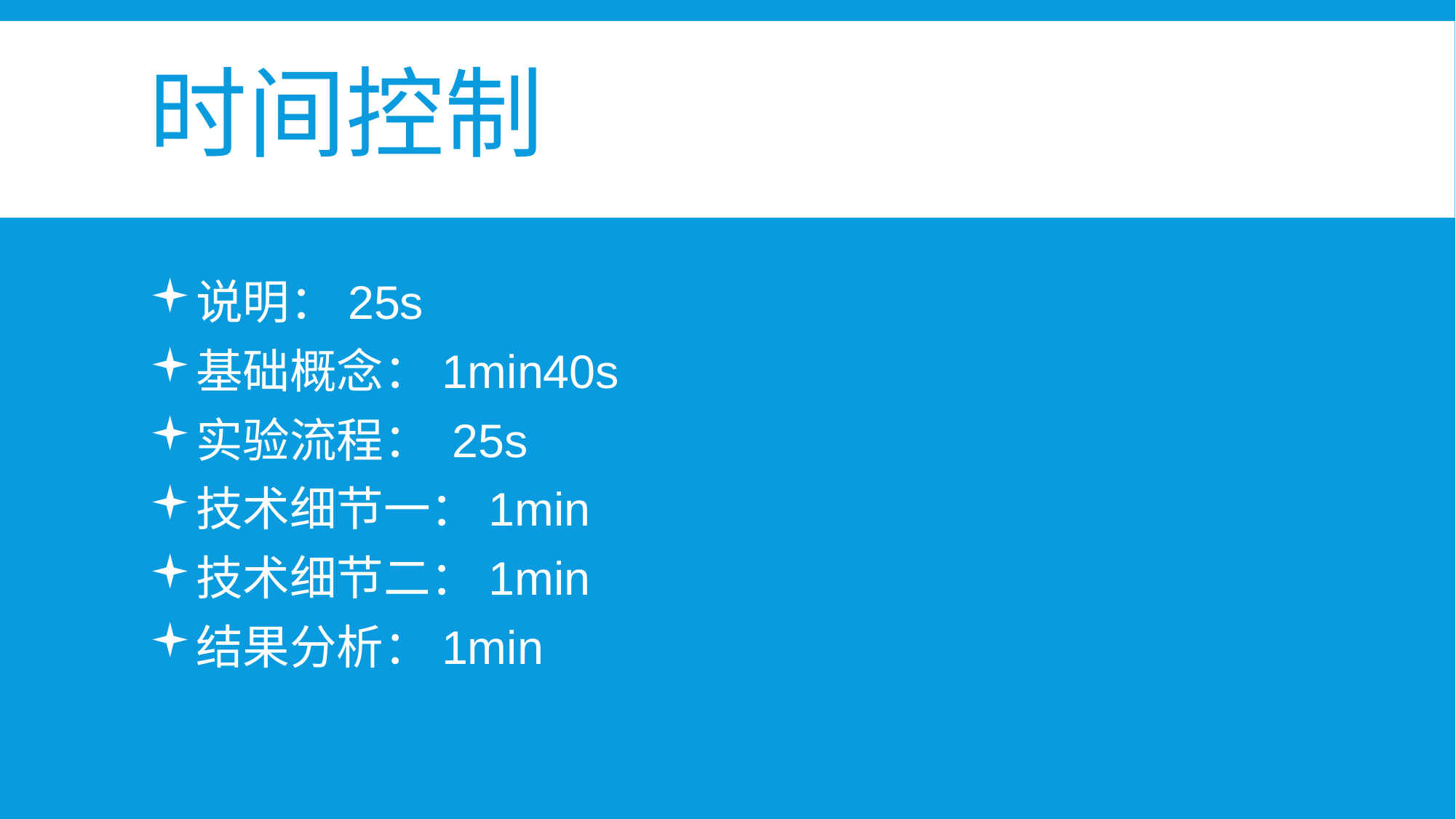

# 时间控制
说明：25s
基础概念：1min40s
实验流程： 25s
技术细节一：1min
技术细节二：1min
结果分析：1min